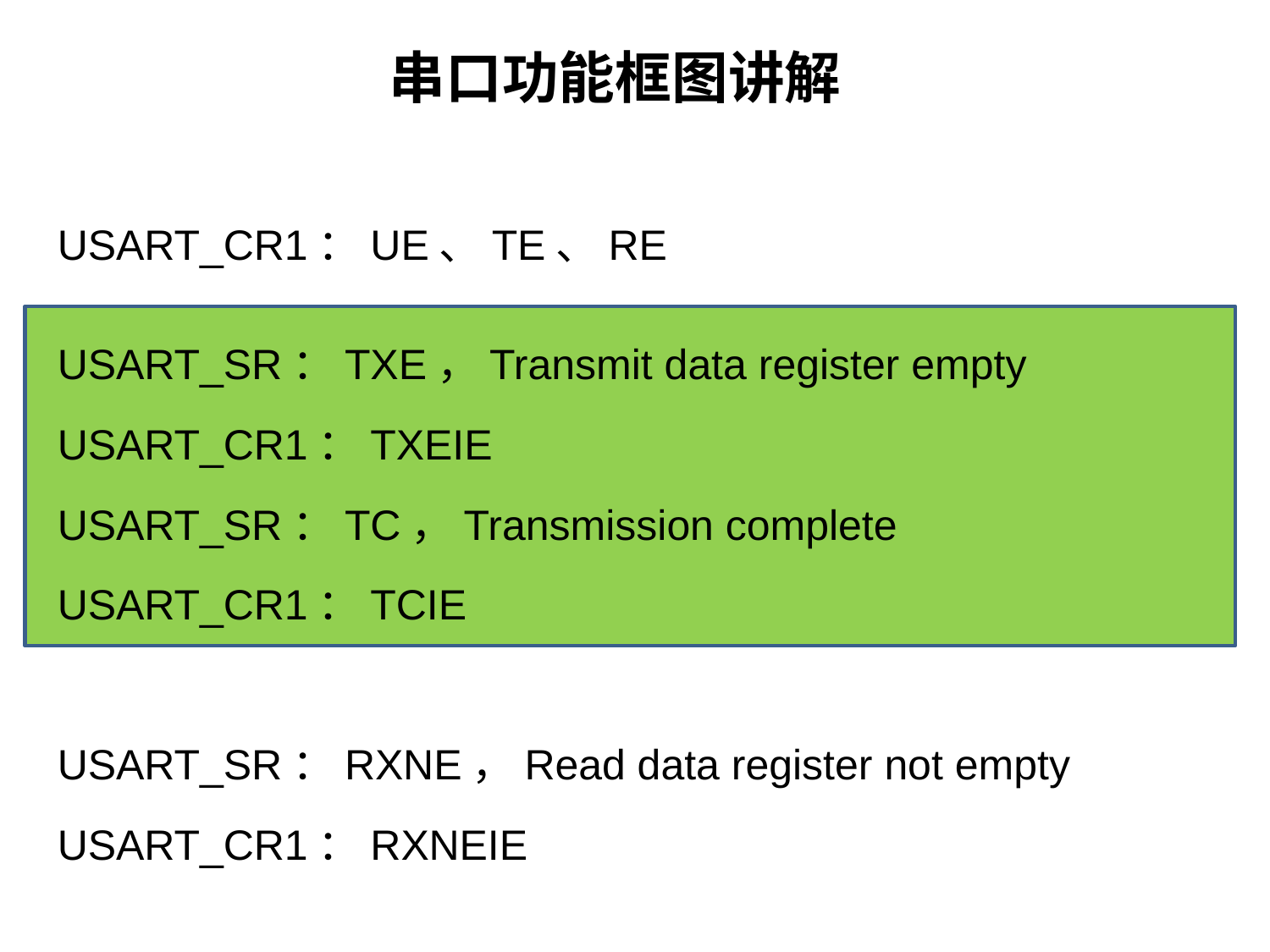

串口功能框图讲解
USART_CR1：UE、TE、RE

USART_SR：TXE，Transmit data register empty
USART_CR1：TXEIE
USART_SR：TC，Transmission complete
USART_CR1：TCIE
USART_SR：RXNE，Read data register not empty
USART_CR1：RXNEIE